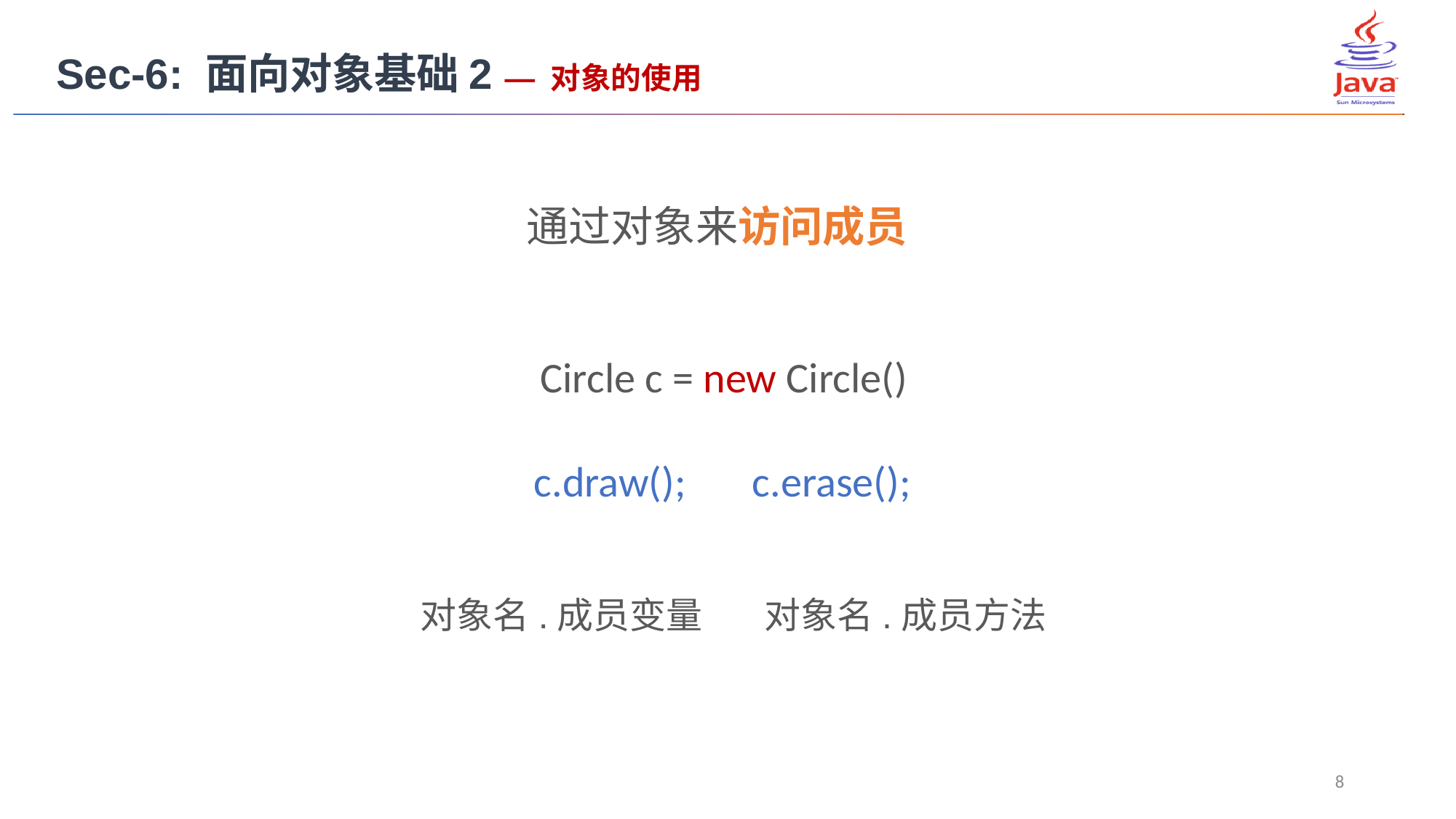

Sec-6: 面向对象基础2 — 对象的使用
通过对象来访问成员
Circle c = new Circle()
c.draw();	c.erase();
对象名.成员变量
对象名.成员方法
8